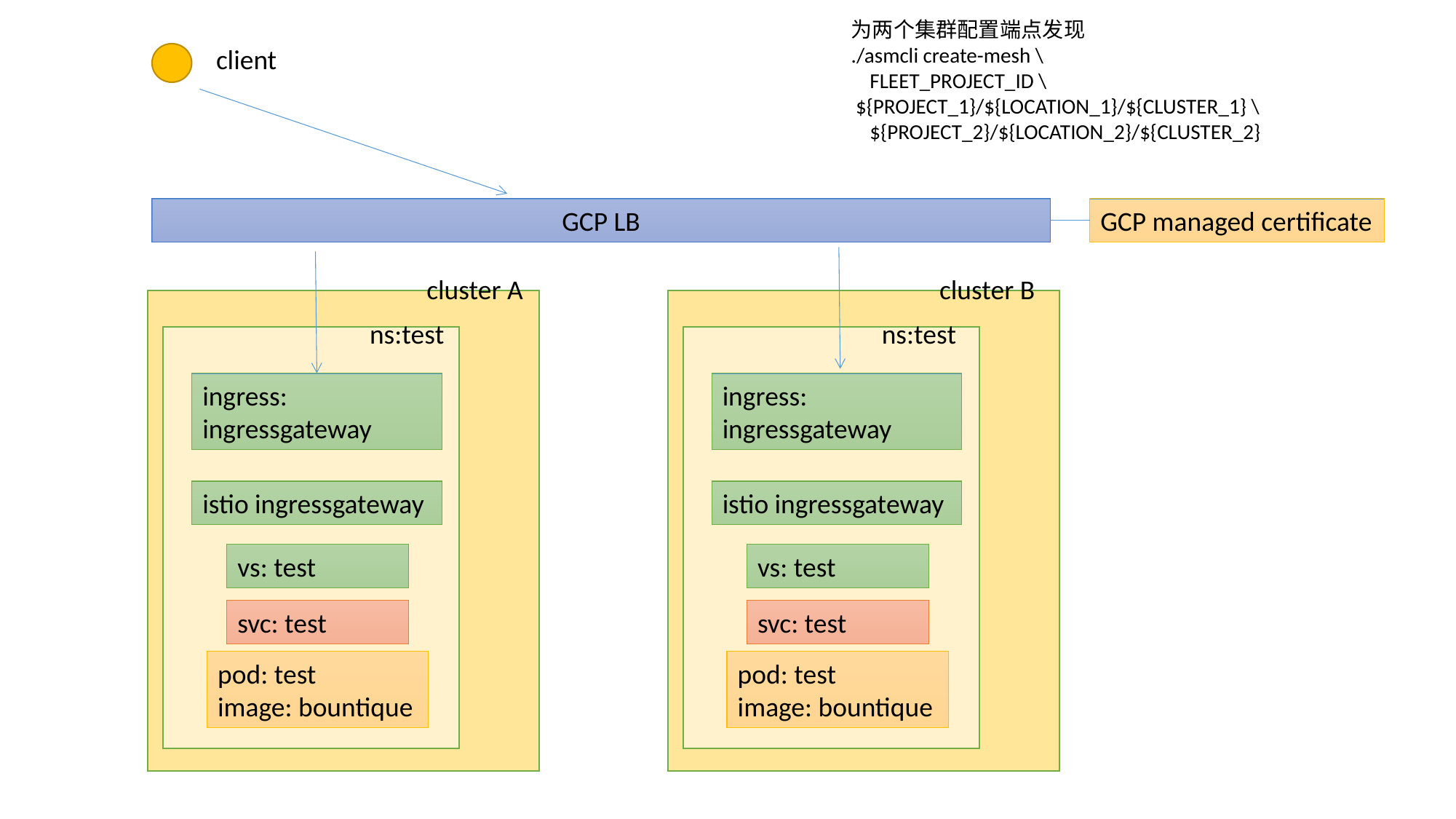

为两个集群配置端点发现
./asmcli create-mesh \
    FLEET_PROJECT_ID \
 ${PROJECT_1}/${LOCATION_1}/${CLUSTER_1} \
    ${PROJECT_2}/${LOCATION_2}/${CLUSTER_2}
client

GCP LB
GCP managed certificate
cluster A
cluster B

ns:test
ns:test

ingress: ingressgateway
ingress: ingressgateway
istio ingressgateway
istio ingressgateway
vs: test
vs: test
svc: test
svc: test
pod: test
image: bountique
pod: test
image: bountique